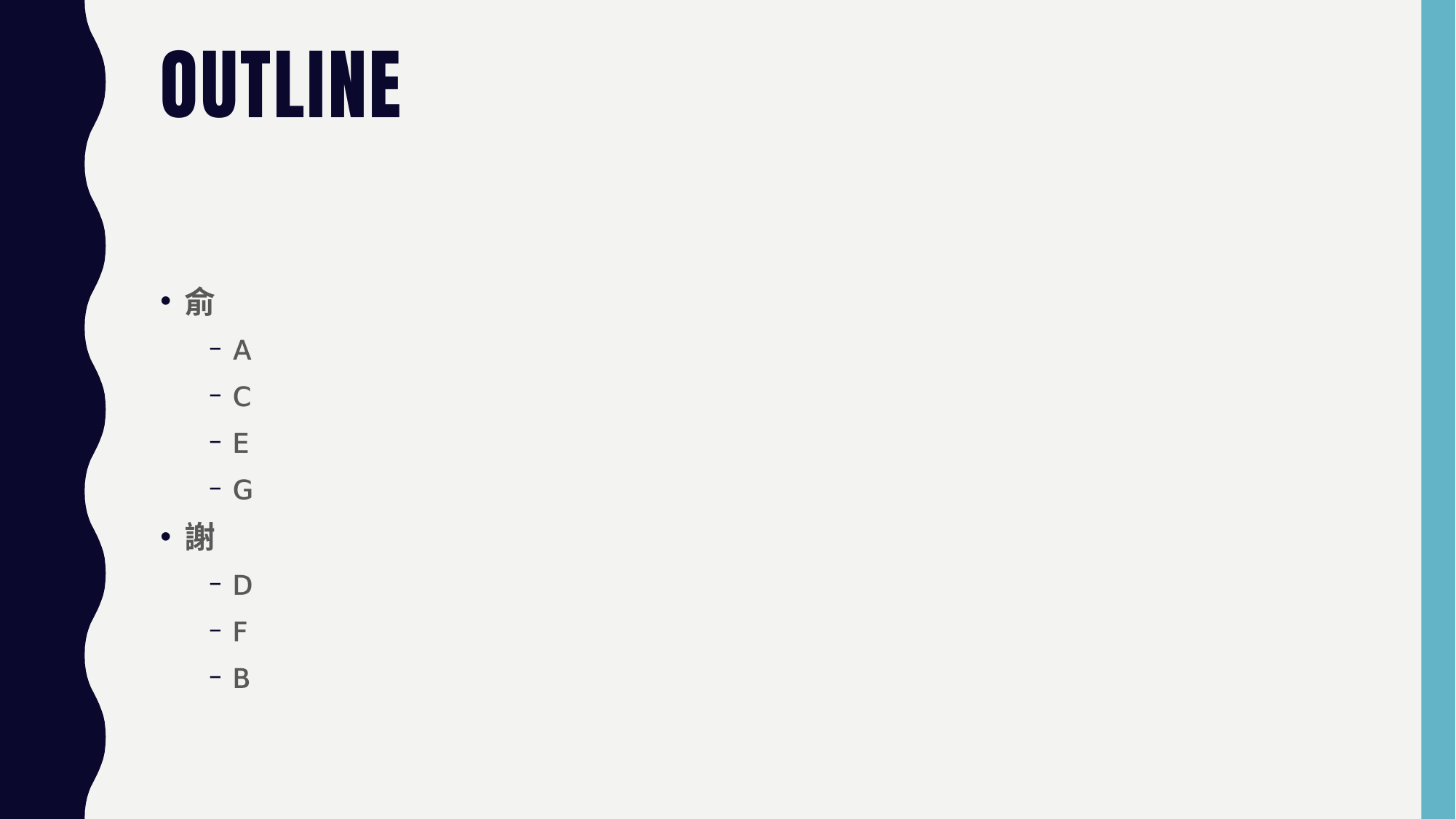

# Outline
俞
A
C
E
G
謝
D
F
B